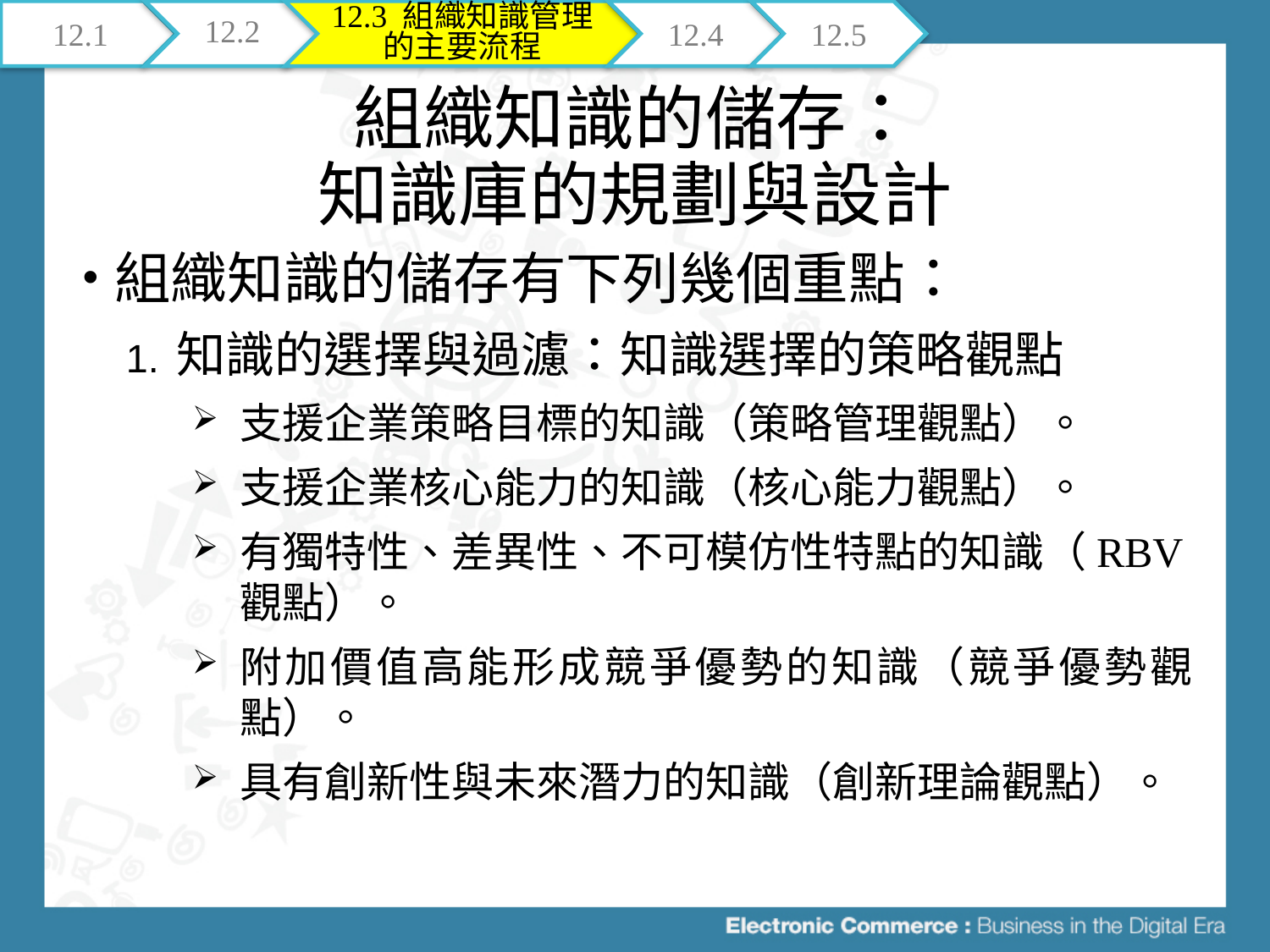

12.1
12.2
12.3 組織知識管理的主要流程
12.4
12.5
# 組織知識的儲存： 知識庫的規劃與設計
組織知識的儲存有下列幾個重點：
知識的選擇與過濾：知識選擇的策略觀點
支援企業策略目標的知識（策略管理觀點）。
支援企業核心能力的知識（核心能力觀點）。
有獨特性、差異性、不可模仿性特點的知識（RBV觀點）。
附加價值高能形成競爭優勢的知識（競爭優勢觀點）。
具有創新性與未來潛力的知識（創新理論觀點）。